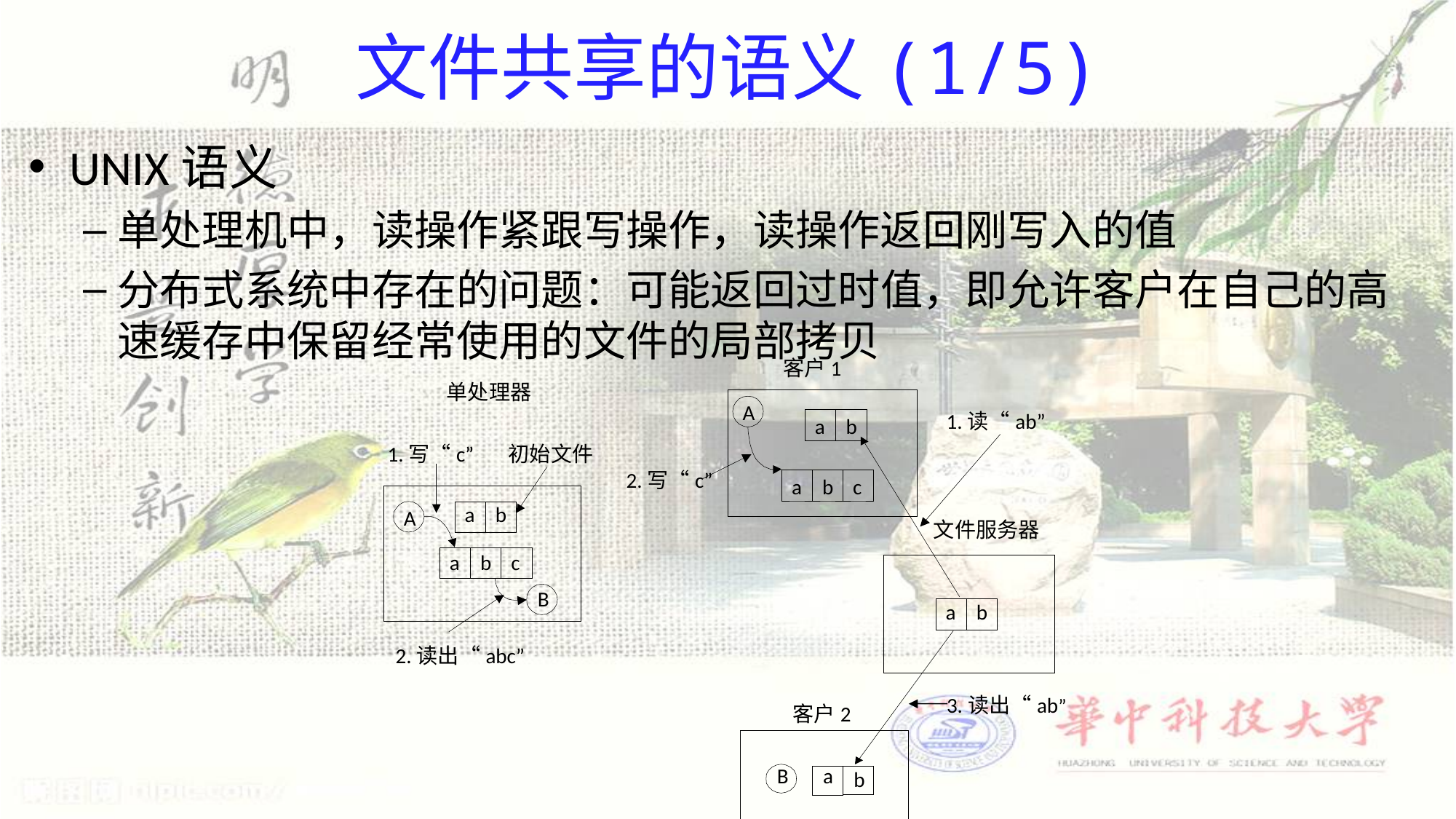

# 文件共享的语义(1/5)
UNIX语义
单处理机中，读操作紧跟写操作，读操作返回刚写入的值
分布式系统中存在的问题：可能返回过时值，即允许客户在自己的高速缓存中保留经常使用的文件的局部拷贝
客户1
单处理器

A

a
b
2.写“c”
1.读“ab”

a
b

1.写“c”
初始文件

c

a
b

A

文件服务器

a
b

a
b
c

B

2.读出“abc”

3.读出“ab”

客户2

B
a
b